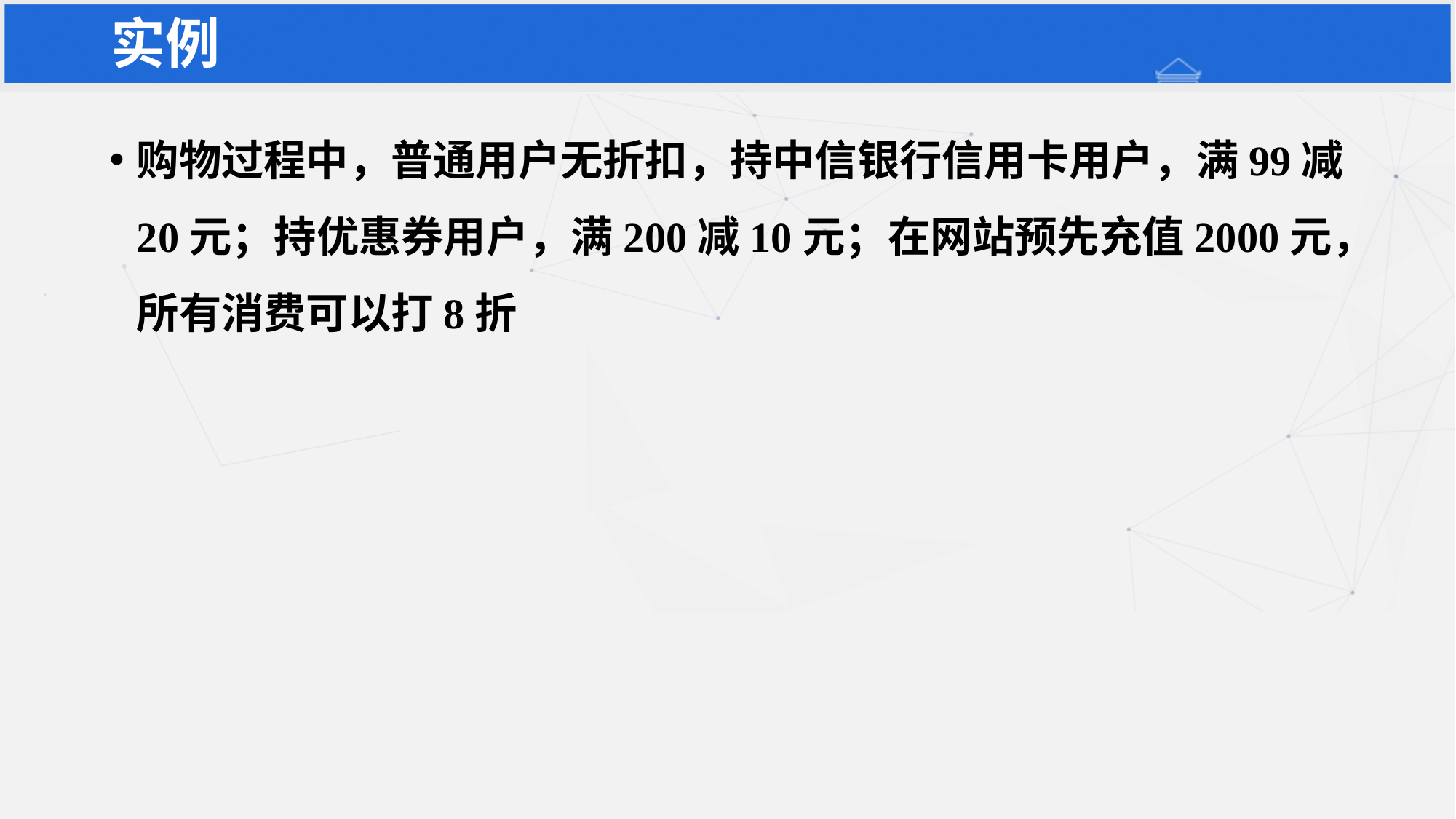

# 实例
购物过程中，普通用户无折扣，持中信银行信用卡用户，满99减20元；持优惠券用户，满200减10元；在网站预先充值2000元，所有消费可以打8折